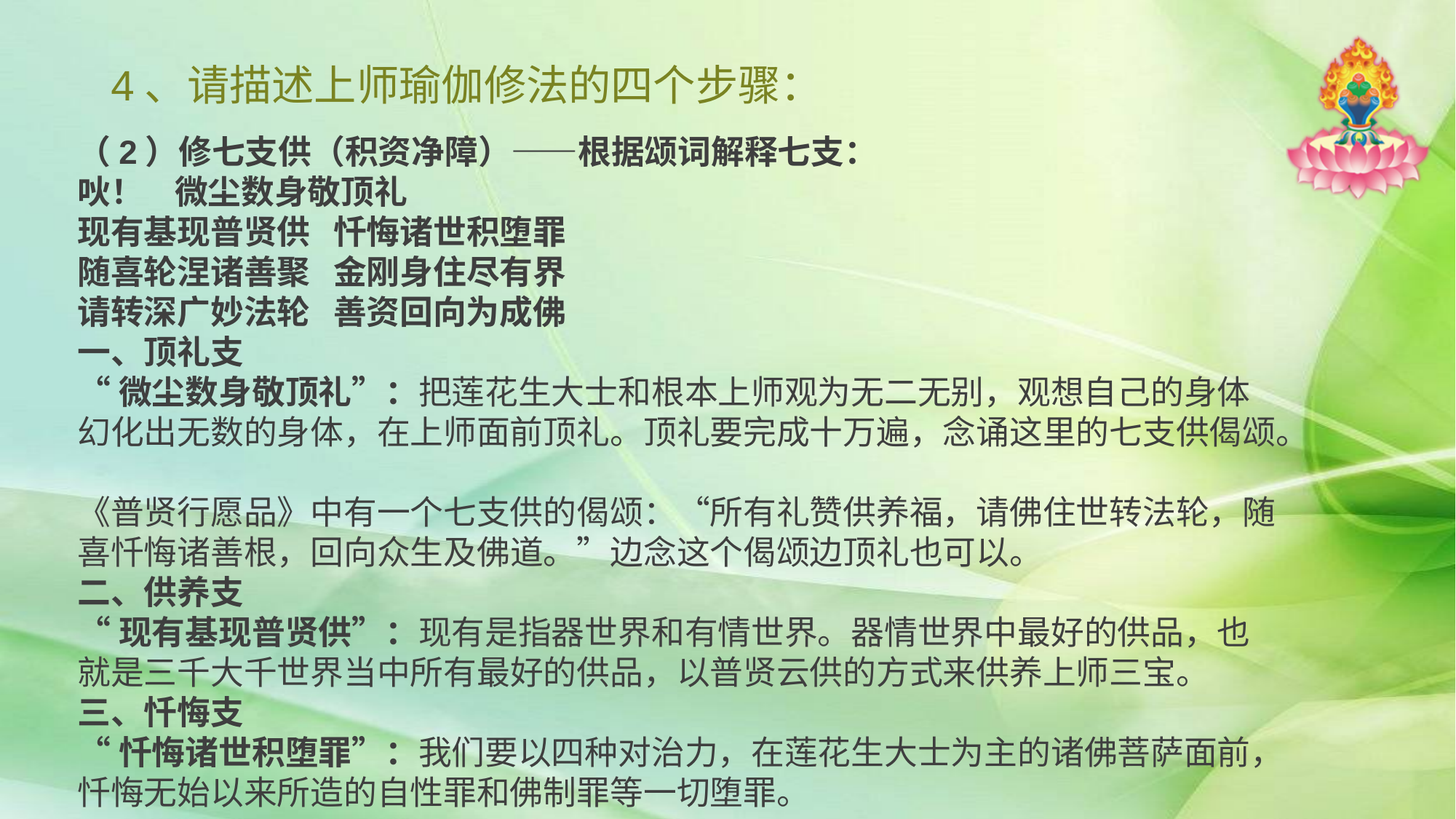

# 4、请描述上师瑜伽修法的四个步骤：
（2）修七支供（积资净障）——根据颂词解释七支：
吙！    微尘数身敬顶礼
现有基现普贤供   忏悔诸世积堕罪
随喜轮涅诸善聚   金刚身住尽有界
请转深广妙法轮   善资回向为成佛
一、顶礼支
“微尘数身敬顶礼”：把莲花生大士和根本上师观为无二无别，观想自己的身体幻化出无数的身体，在上师面前顶礼。顶礼要完成十万遍，念诵这里的七支供偈颂。
《普贤行愿品》中有一个七支供的偈颂：“所有礼赞供养福，请佛住世转法轮，随喜忏悔诸善根，回向众生及佛道。”边念这个偈颂边顶礼也可以。
二、供养支
“现有基现普贤供”：现有是指器世界和有情世界。器情世界中最好的供品，也就是三千大千世界当中所有最好的供品，以普贤云供的方式来供养上师三宝。
三、忏悔支
“忏悔诸世积堕罪”：我们要以四种对治力，在莲花生大士为主的诸佛菩萨面前，忏悔无始以来所造的自性罪和佛制罪等一切堕罪。